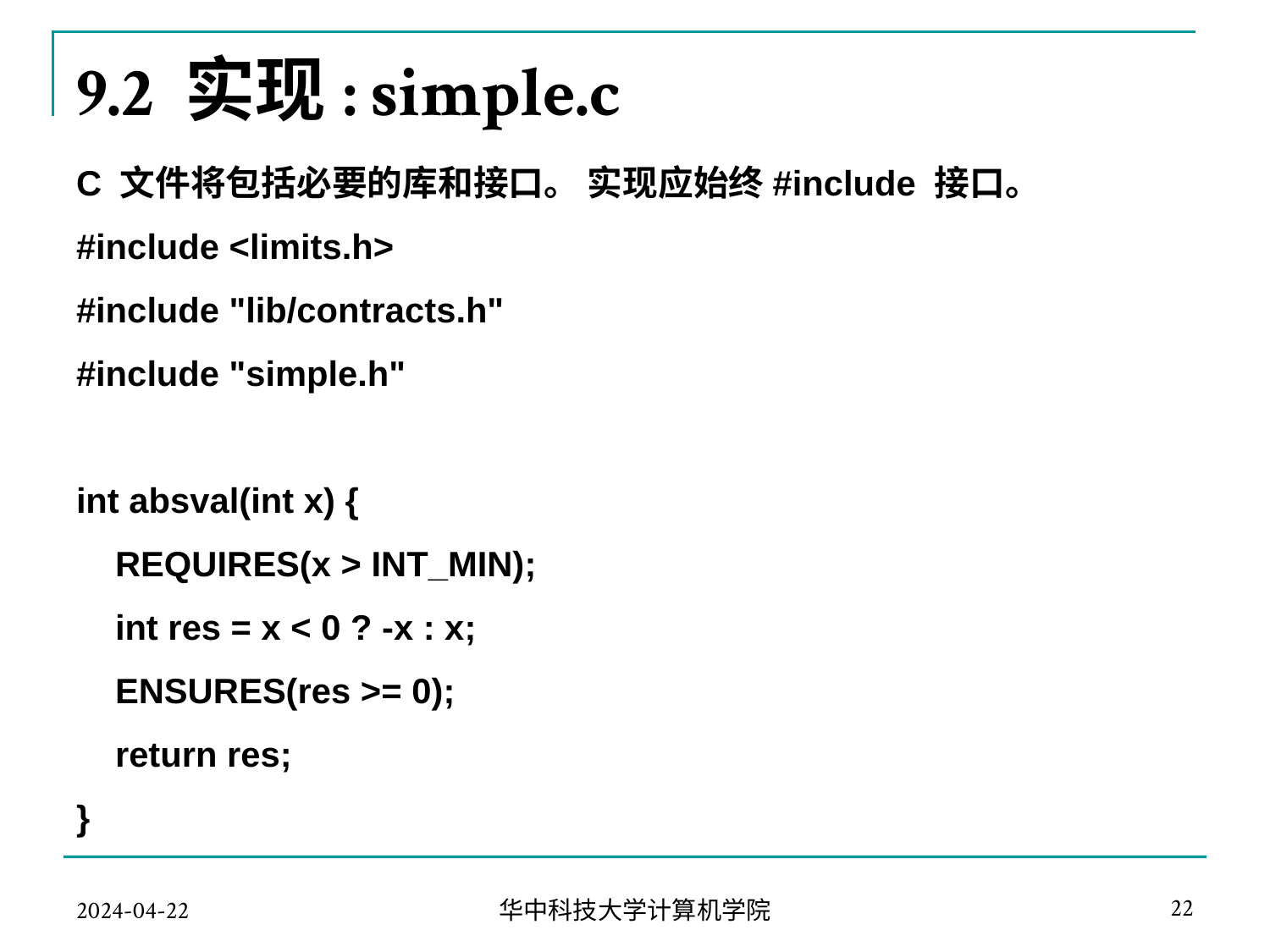

# 9.2 实现: simple.c
C 文件将包括必要的库和接口。 实现应始终#include 接口。
#include <limits.h>
#include "lib/contracts.h"
#include "simple.h"

int absval(int x) {
    REQUIRES(x > INT_MIN);
    int res = x < 0 ? -x : x;
    ENSURES(res >= 0);
    return res;
}
2024-04-22
22
华中科技大学计算机学院